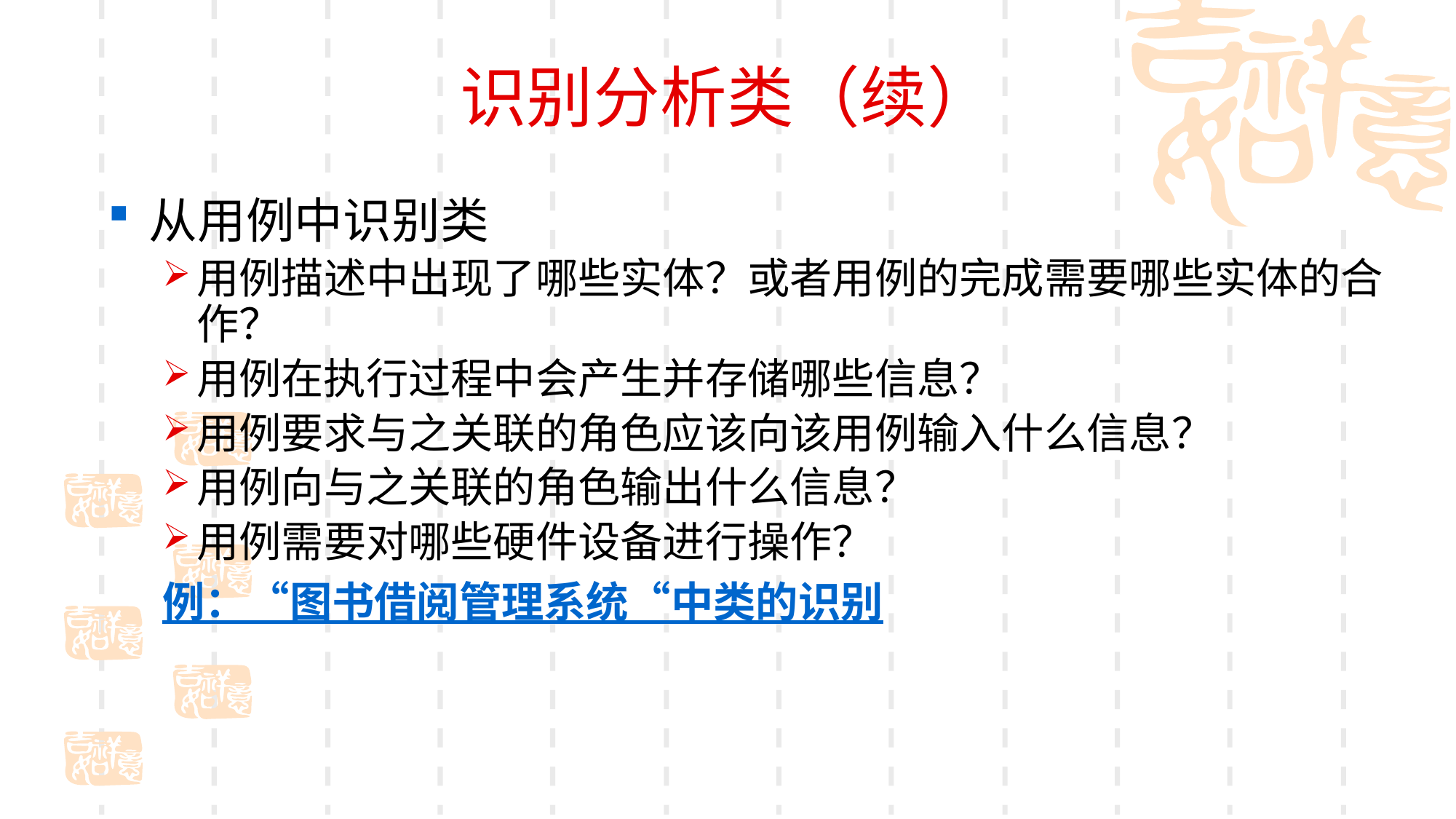

# 识别分析类（续）
从用例中识别类
用例描述中出现了哪些实体？或者用例的完成需要哪些实体的合作？
用例在执行过程中会产生并存储哪些信息？
用例要求与之关联的角色应该向该用例输入什么信息？
用例向与之关联的角色输出什么信息？
用例需要对哪些硬件设备进行操作？
例：“图书借阅管理系统“中类的识别